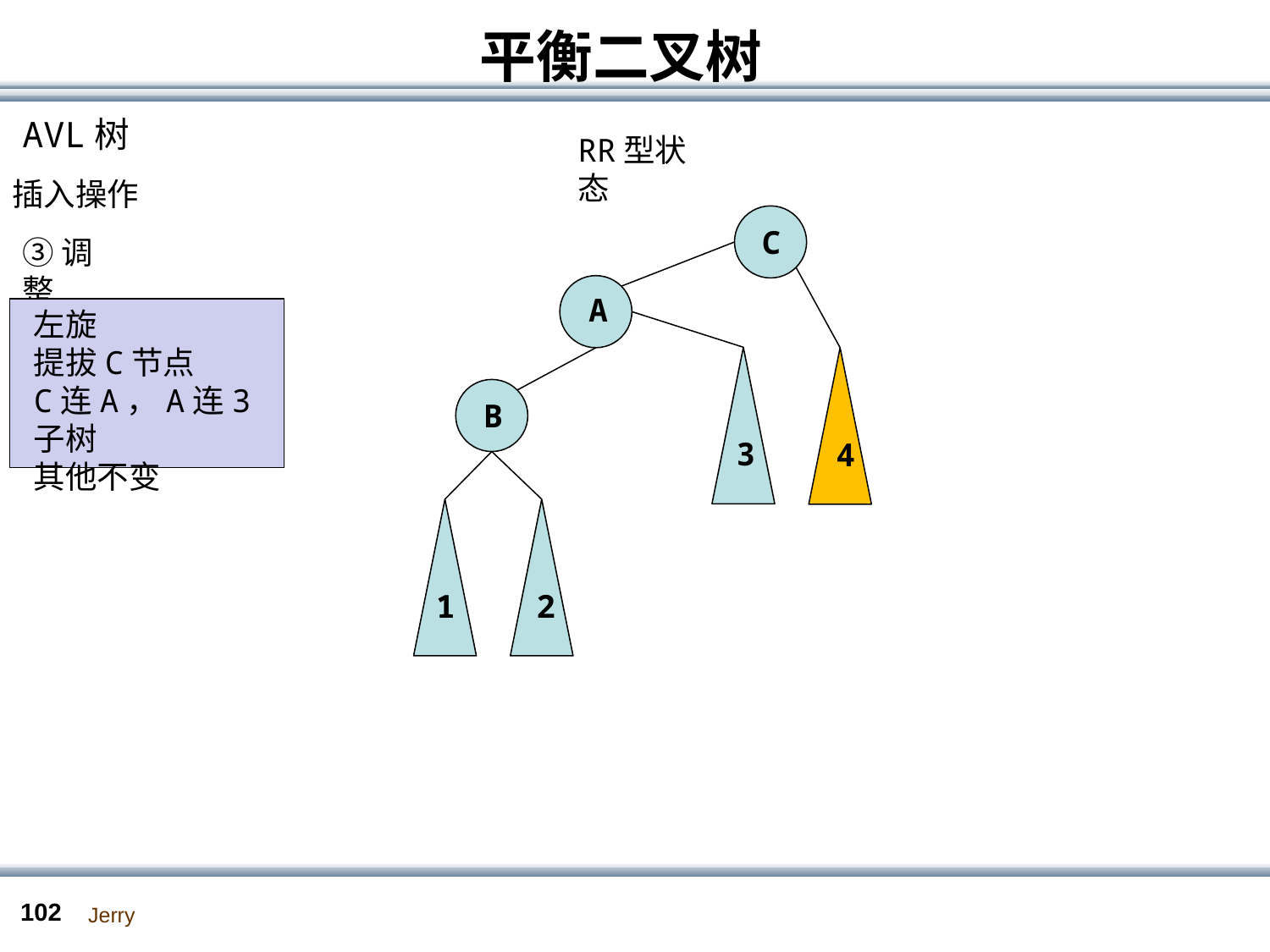

# 平衡二叉树
AVL树
RR型状态
插入操作

C
③调整

A

左旋
提拔C节点
C连A，A连3子树
其他不变

B
3
4

1
2